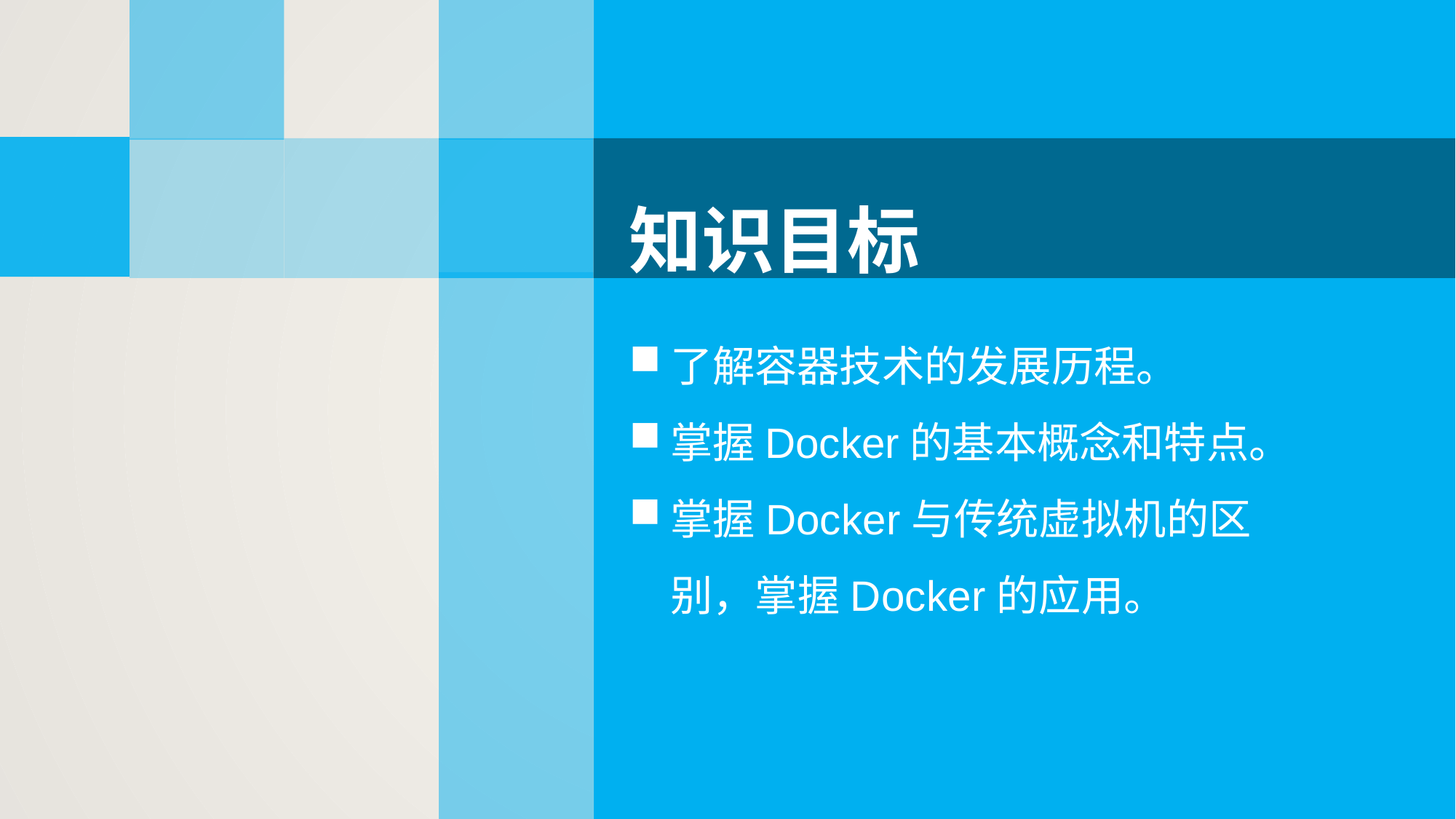

知识目标
了解容器技术的发展历程。
掌握Docker的基本概念和特点。
掌握Docker与传统虚拟机的区别，掌握Docker的应用。